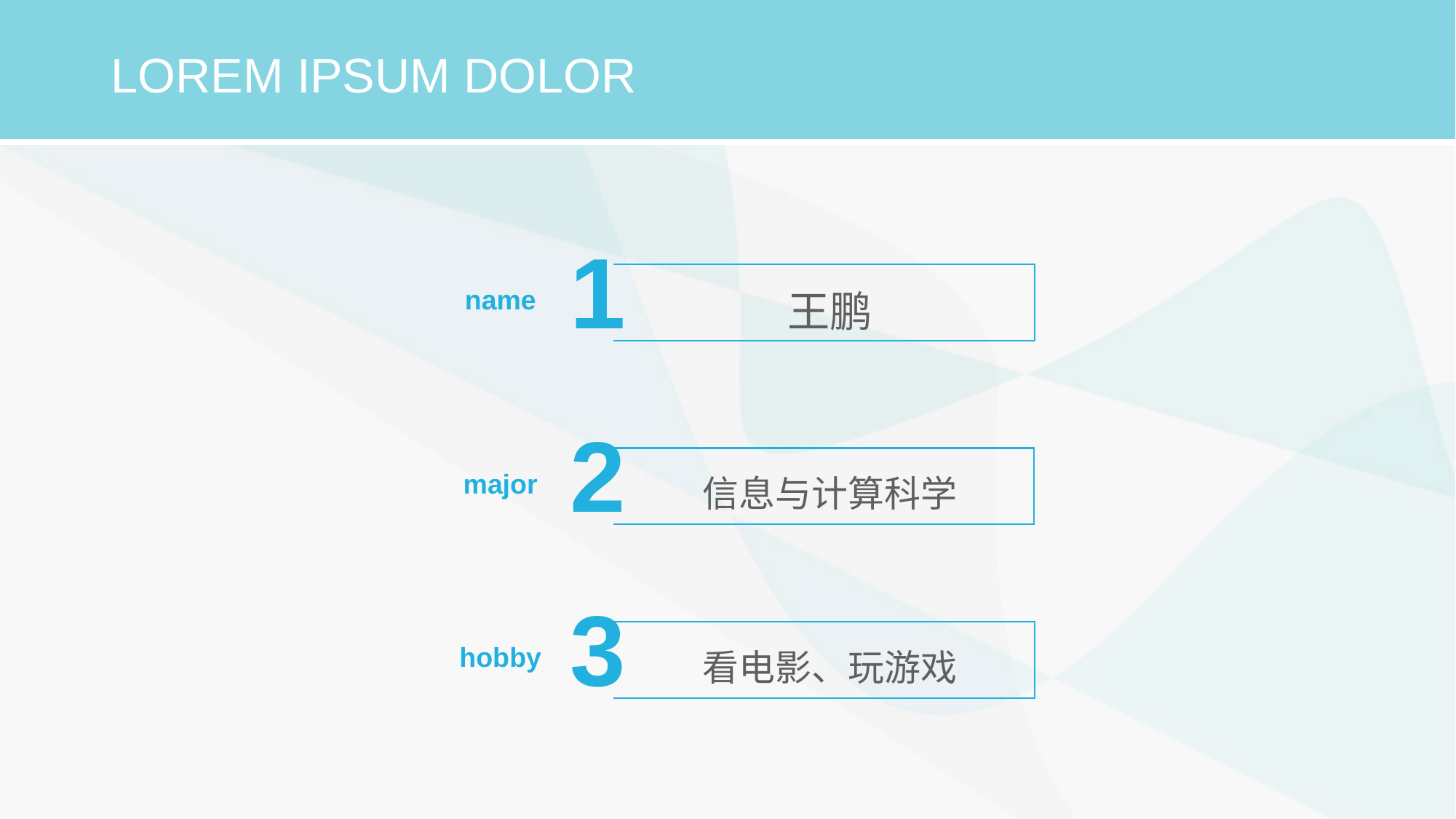

LOREM IPSUM DOLOR
1
name
王鹏
2
major
信息与计算科学
3
hobby
看电影、玩游戏